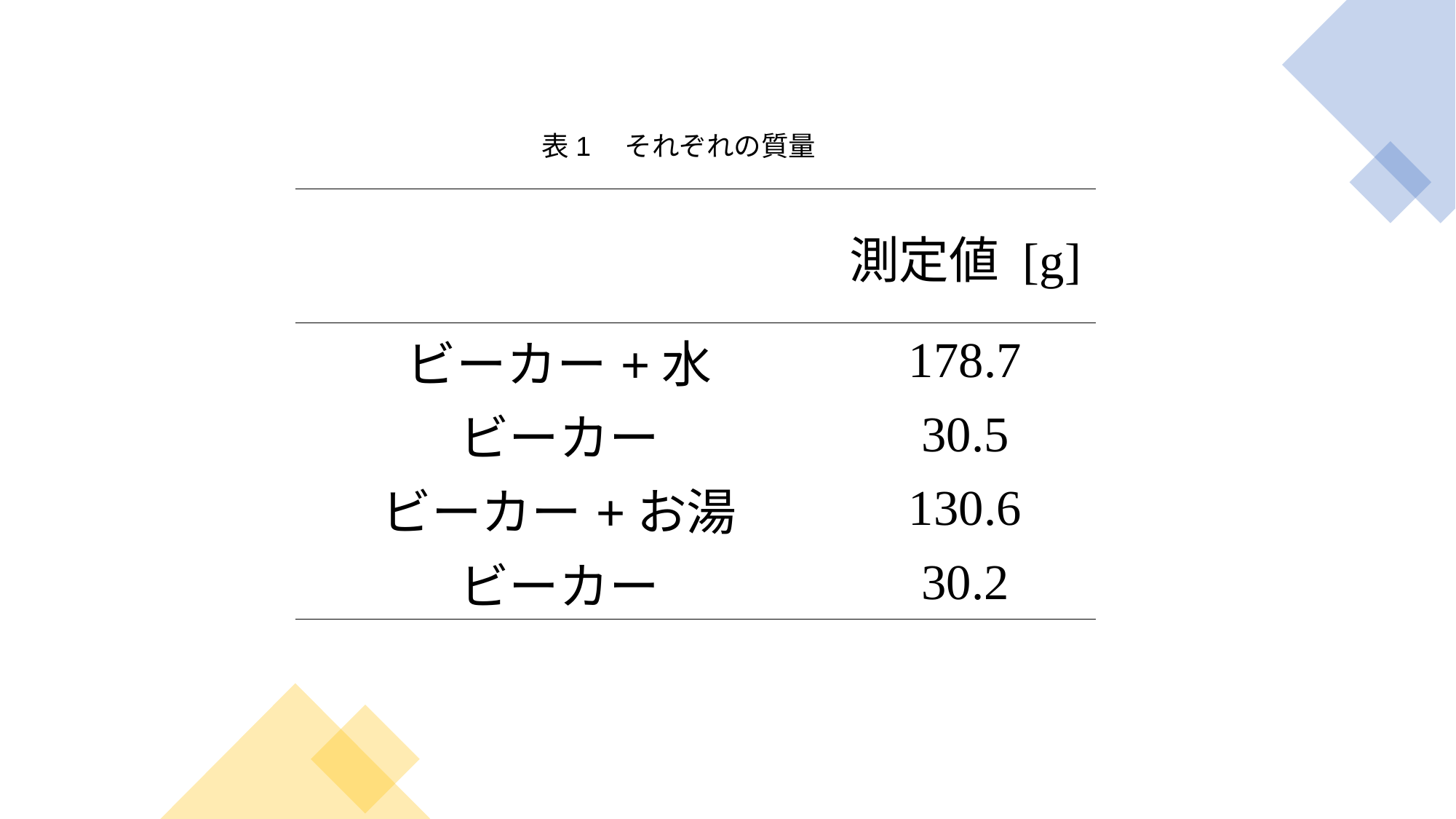

表1　それぞれの質量
|  | 測定値 [g] |
| --- | --- |
| ビーカー+水 | 178.7 |
| ビーカー | 30.5 |
| ビーカー+お湯 | 130.6 |
| ビーカー | 30.2 |